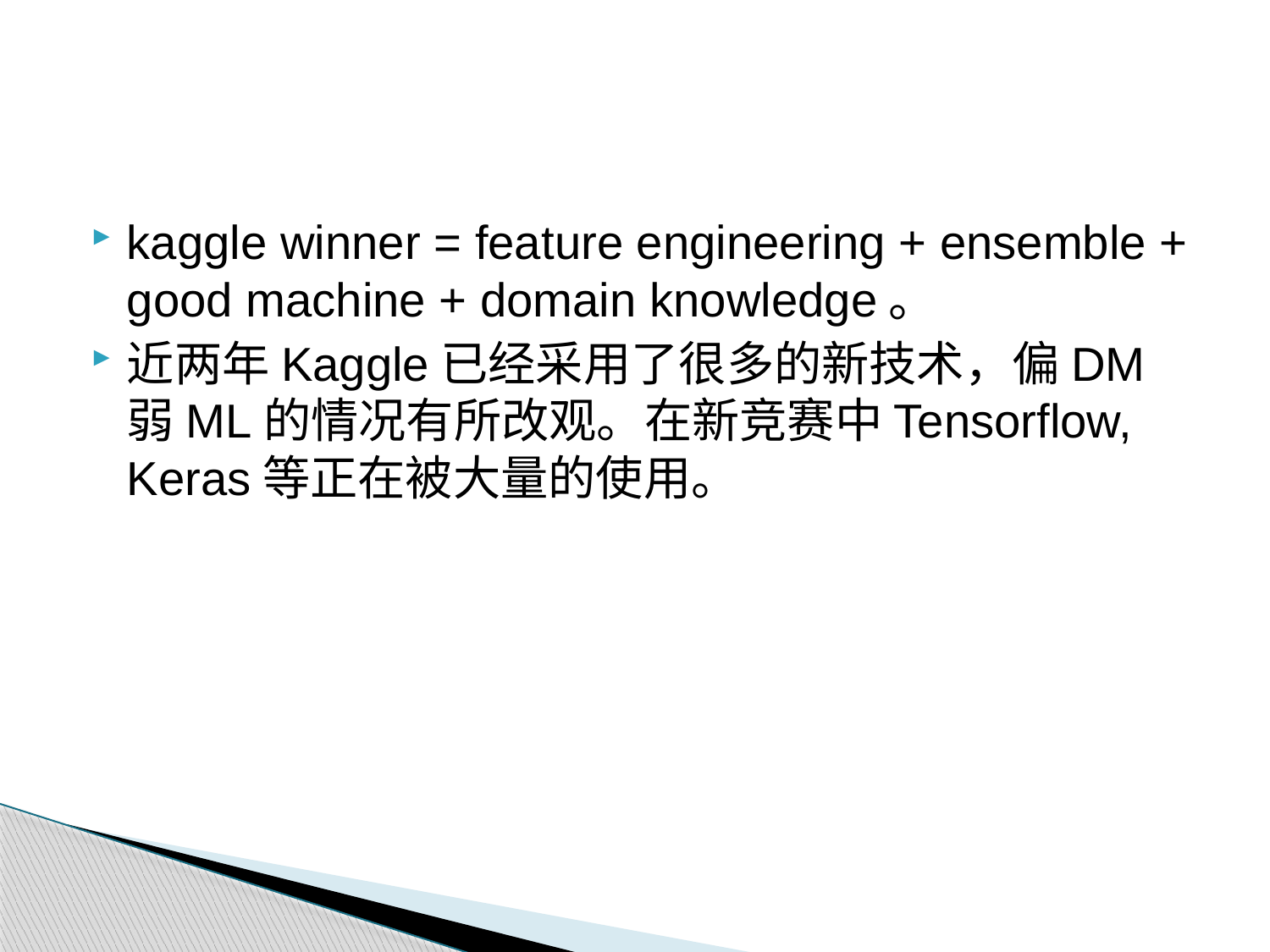

#
kaggle winner = feature engineering + ensemble + good machine + domain knowledge。
近两年Kaggle已经采用了很多的新技术，偏DM弱ML的情况有所改观。在新竞赛中Tensorflow, Keras等正在被大量的使用。